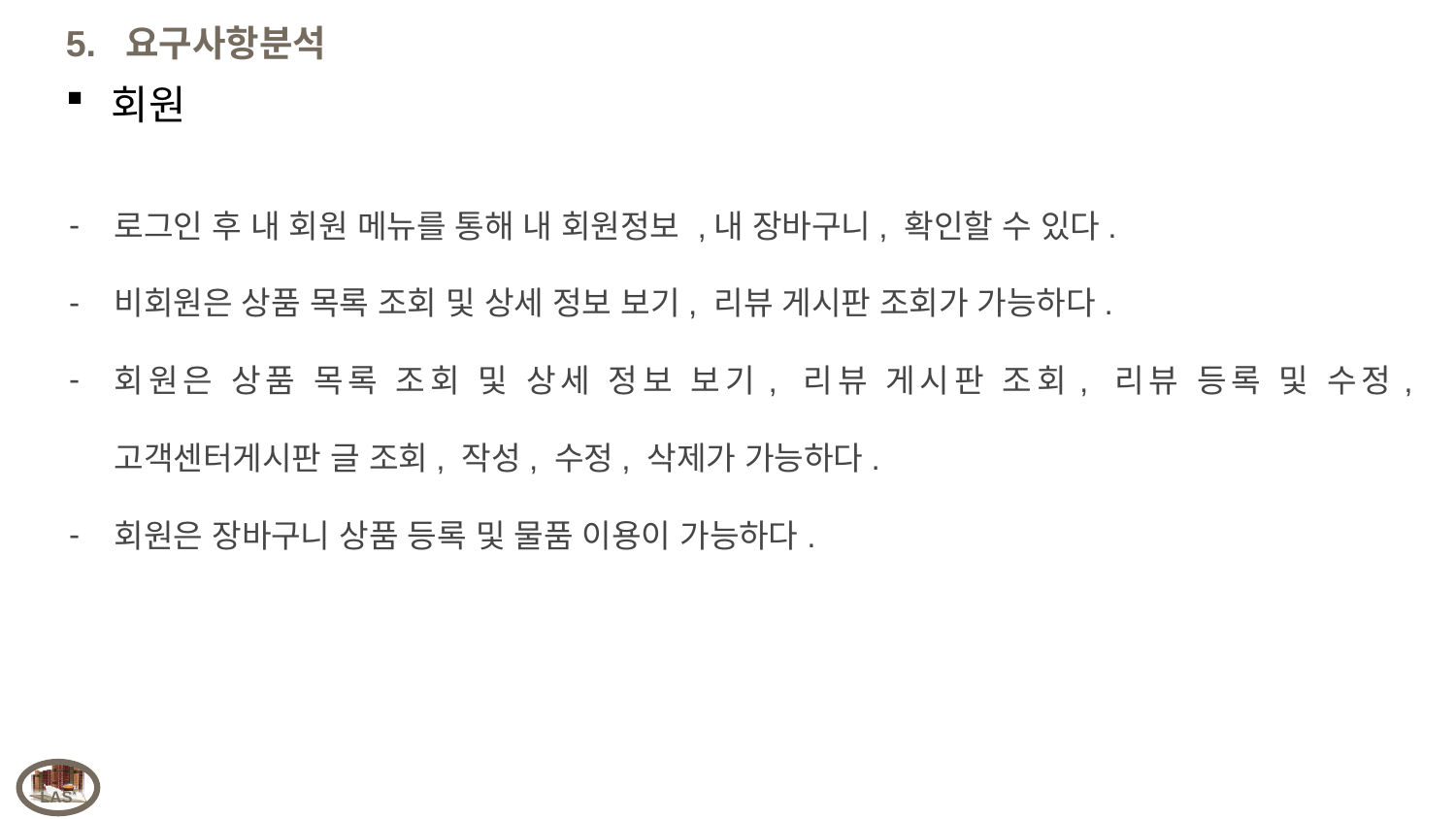

5.  요구사항분석
회원

로그인 후 내 회원 메뉴를 통해 내 회원정보 ,내 장바구니, 확인할 수 있다.
비회원은 상품 목록 조회 및 상세 정보 보기, 리뷰 게시판 조회가 가능하다.
회원은 상품 목록 조회 및 상세 정보 보기, 리뷰 게시판 조회, 리뷰 등록 및 수정, 고객센터게시판 글 조회, 작성, 수정, 삭제가 가능하다.
회원은 장바구니 상품 등록 및 물품 이용이 가능하다.
9